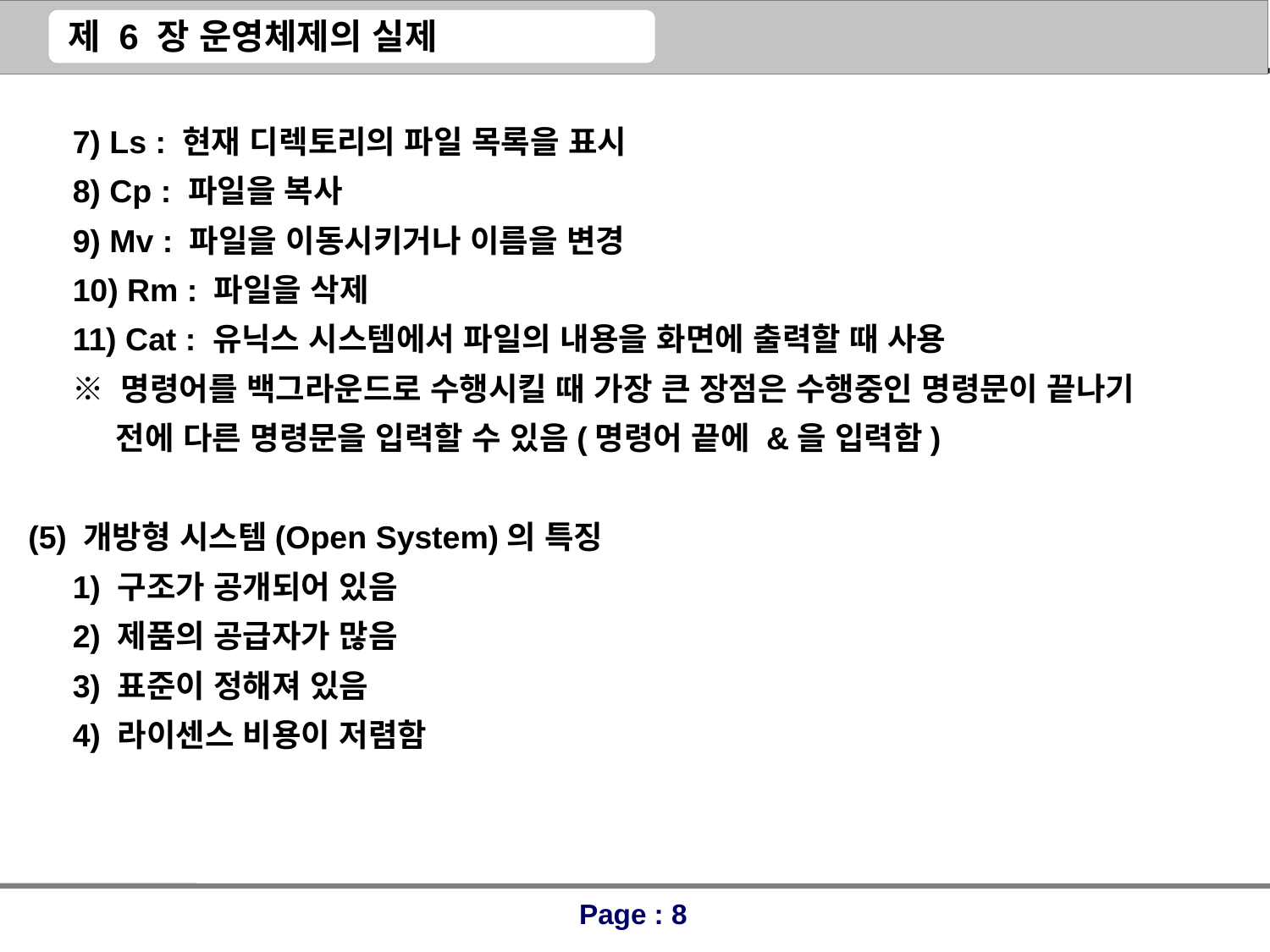

7) Ls : 현재 디렉토리의 파일 목록을 표시
     8) Cp : 파일을 복사
     9) Mv : 파일을 이동시키거나 이름을 변경
     10) Rm : 파일을 삭제
     11) Cat : 유닉스 시스템에서 파일의 내용을 화면에 출력할 때 사용
     ※ 명령어를 백그라운드로 수행시킬 때 가장 큰 장점은 수행중인 명령문이 끝나기
         전에 다른 명령문을 입력할 수 있음(명령어 끝에 &을 입력함)

(5) 개방형 시스템(Open System)의 특징
     1) 구조가 공개되어 있음
     2) 제품의 공급자가 많음
     3) 표준이 정해져 있음
     4) 라이센스 비용이 저렴함
Page : 8